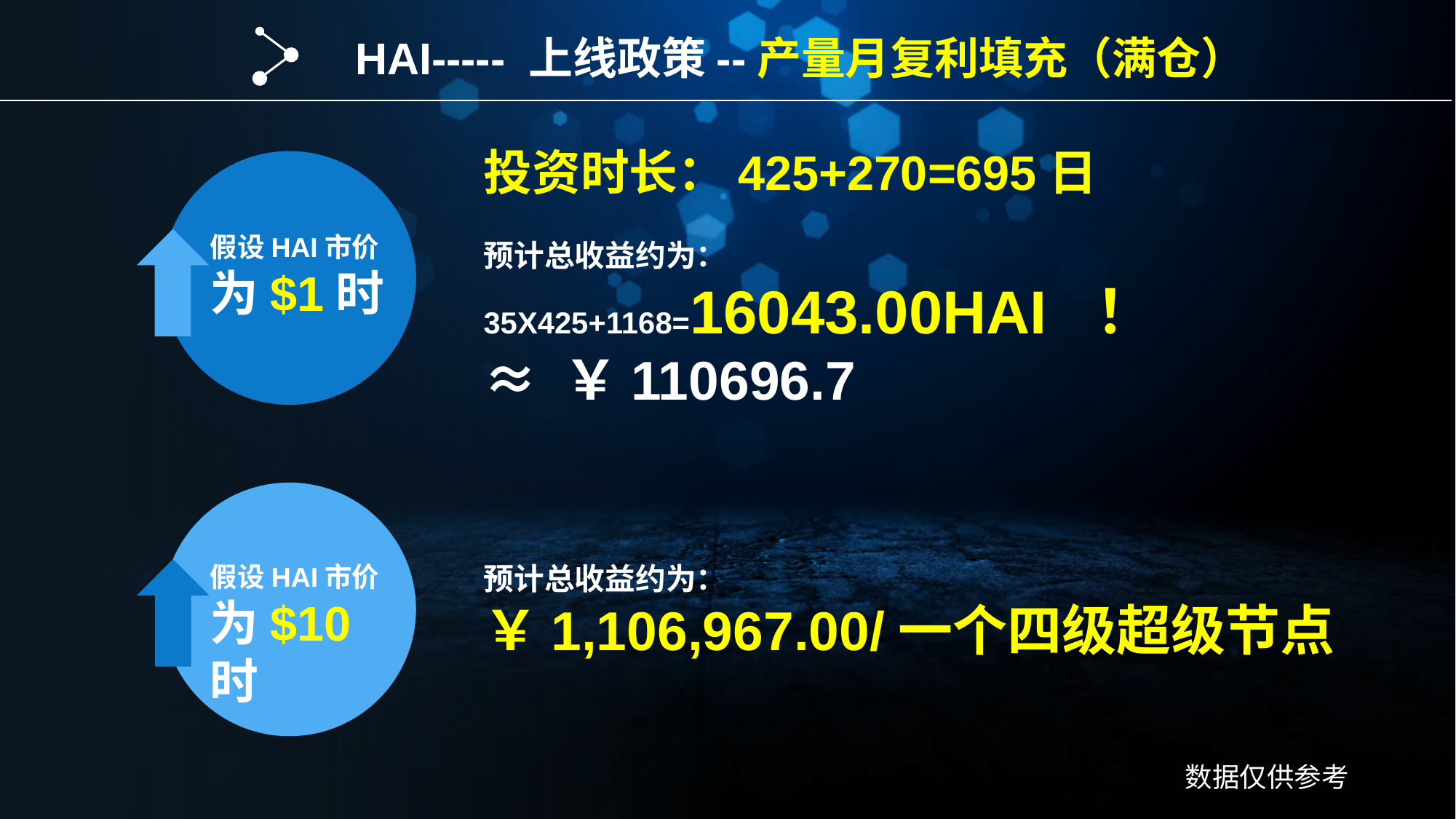

HAI----- 上线政策--产量月复利填充（满仓）
投资时长：425+270=695日

预计总收益约为：
35X425+1168=16043.00HAI  ！
≈ ￥110696.7

假设HAI市价
为$1时

假设HAI市价
为$10时
预计总收益约为：
￥1,106,967.00/一个四级超级节点
数据仅供参考